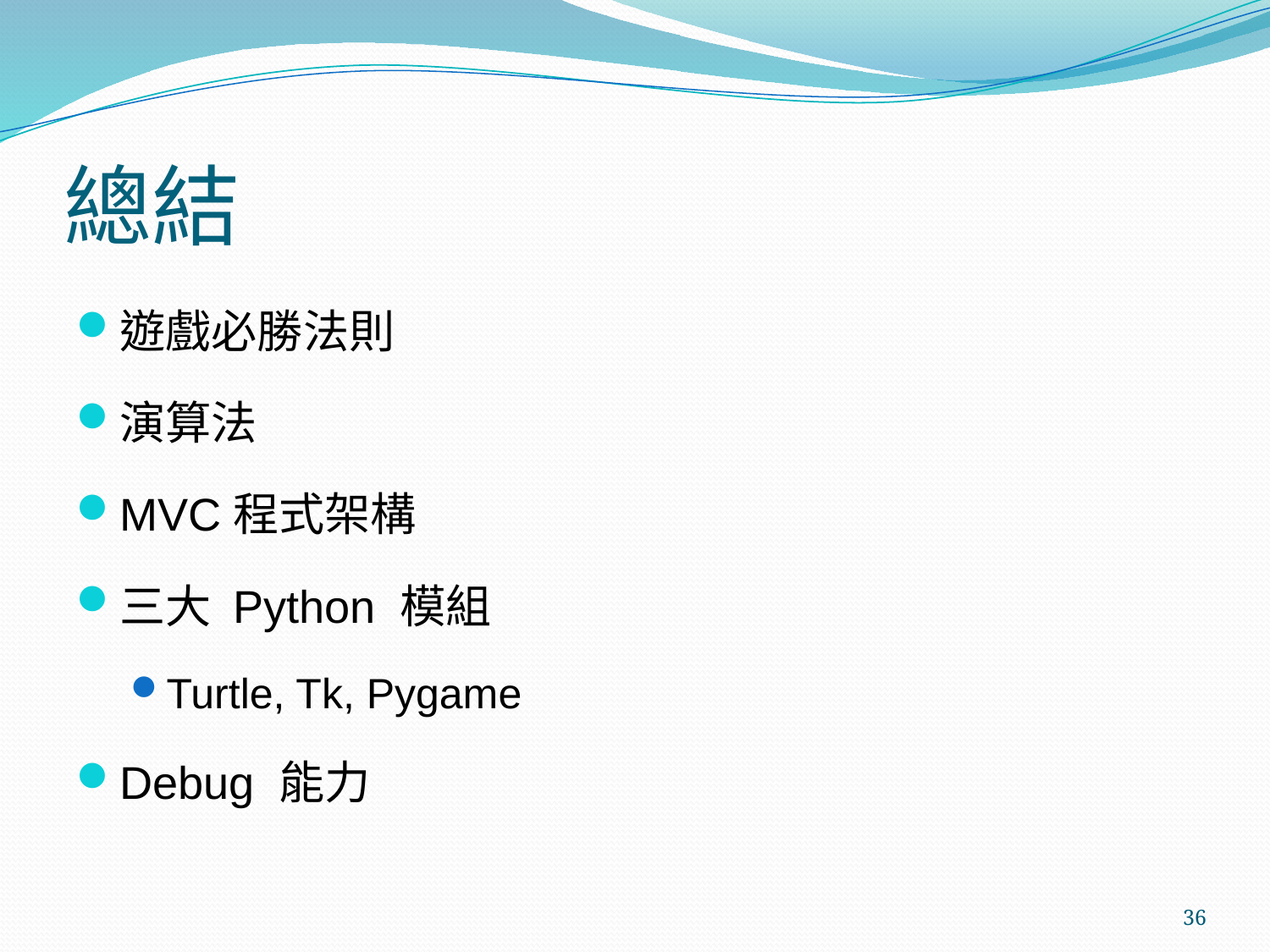

# 總結
遊戲必勝法則
演算法
MVC程式架構
三大 Python 模組
Turtle, Tk, Pygame
Debug 能力
36